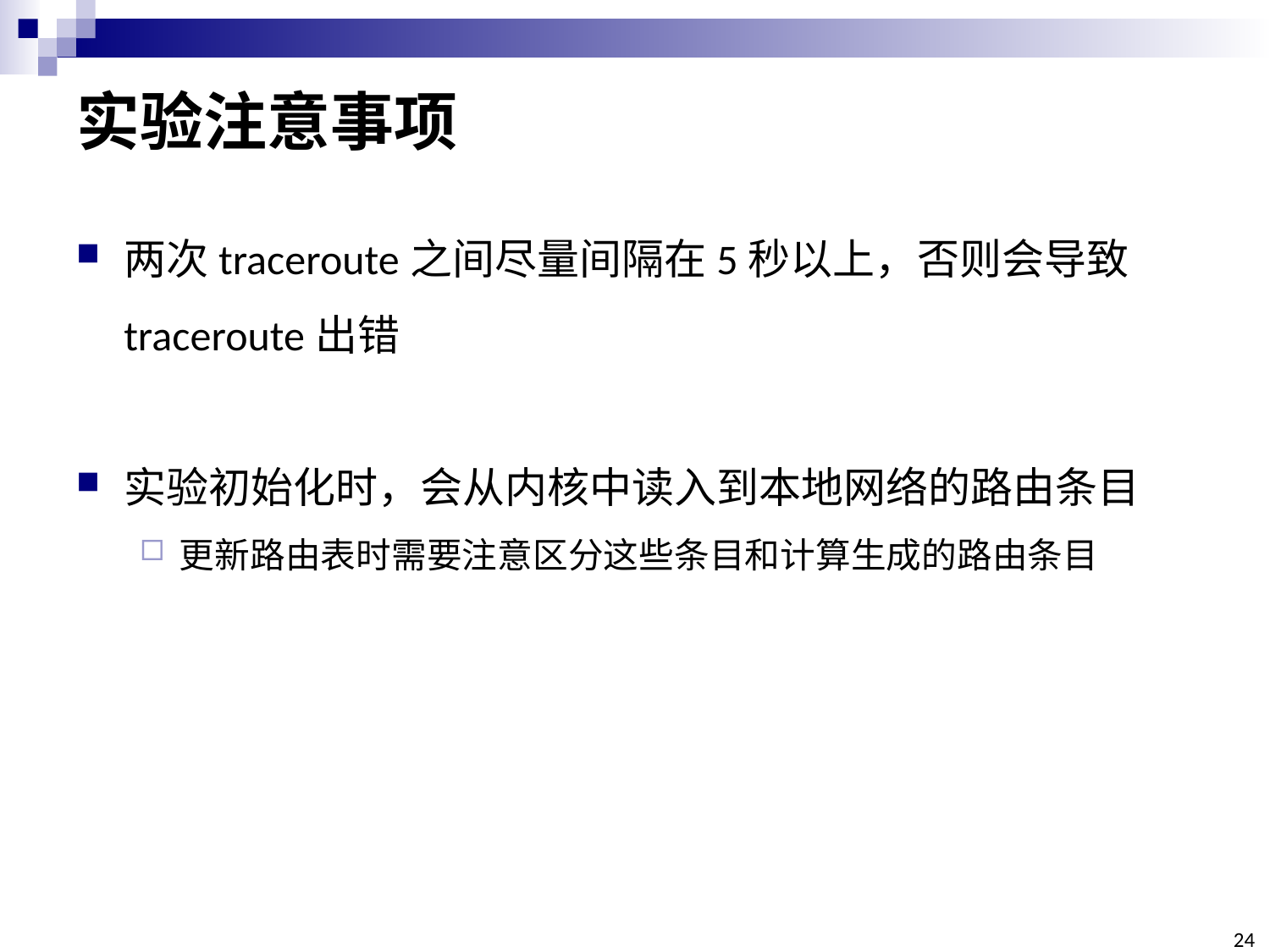

# 实验注意事项
两次traceroute之间尽量间隔在5秒以上，否则会导致traceroute出错

实验初始化时，会从内核中读入到本地网络的路由条目
更新路由表时需要注意区分这些条目和计算生成的路由条目
24